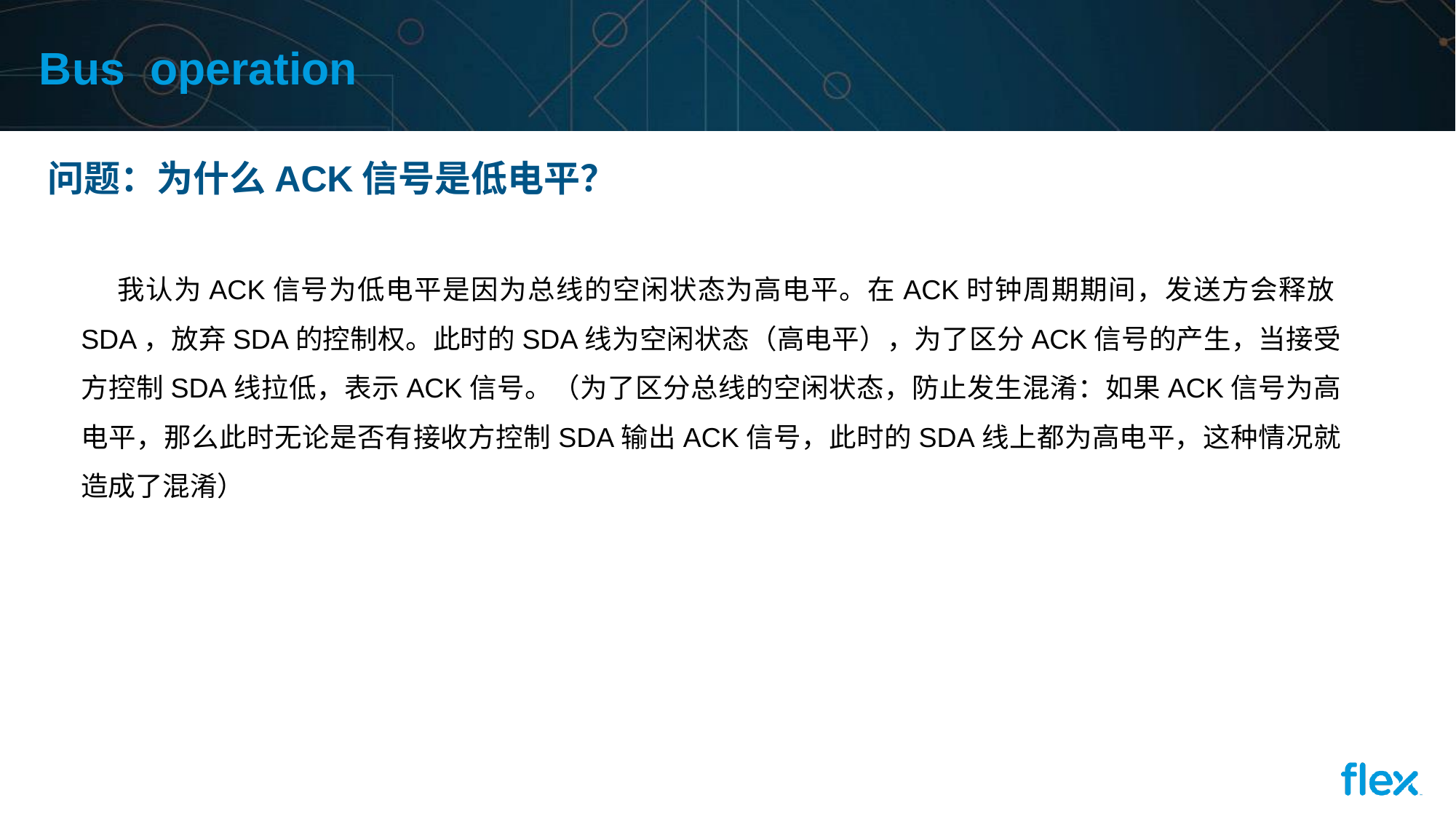

# Bus  operation
问题：为什么ACK信号是低电平？
    我认为ACK信号为低电平是因为总线的空闲状态为高电平。在ACK时钟周期期间，发送方会释放SDA，放弃SDA的控制权。此时的SDA线为空闲状态（高电平），为了区分ACK信号的产生，当接受方控制SDA线拉低，表示ACK信号。（为了区分总线的空闲状态，防止发生混淆：如果ACK信号为高电平，那么此时无论是否有接收方控制SDA输出ACK信号，此时的SDA线上都为高电平，这种情况就造成了混淆）